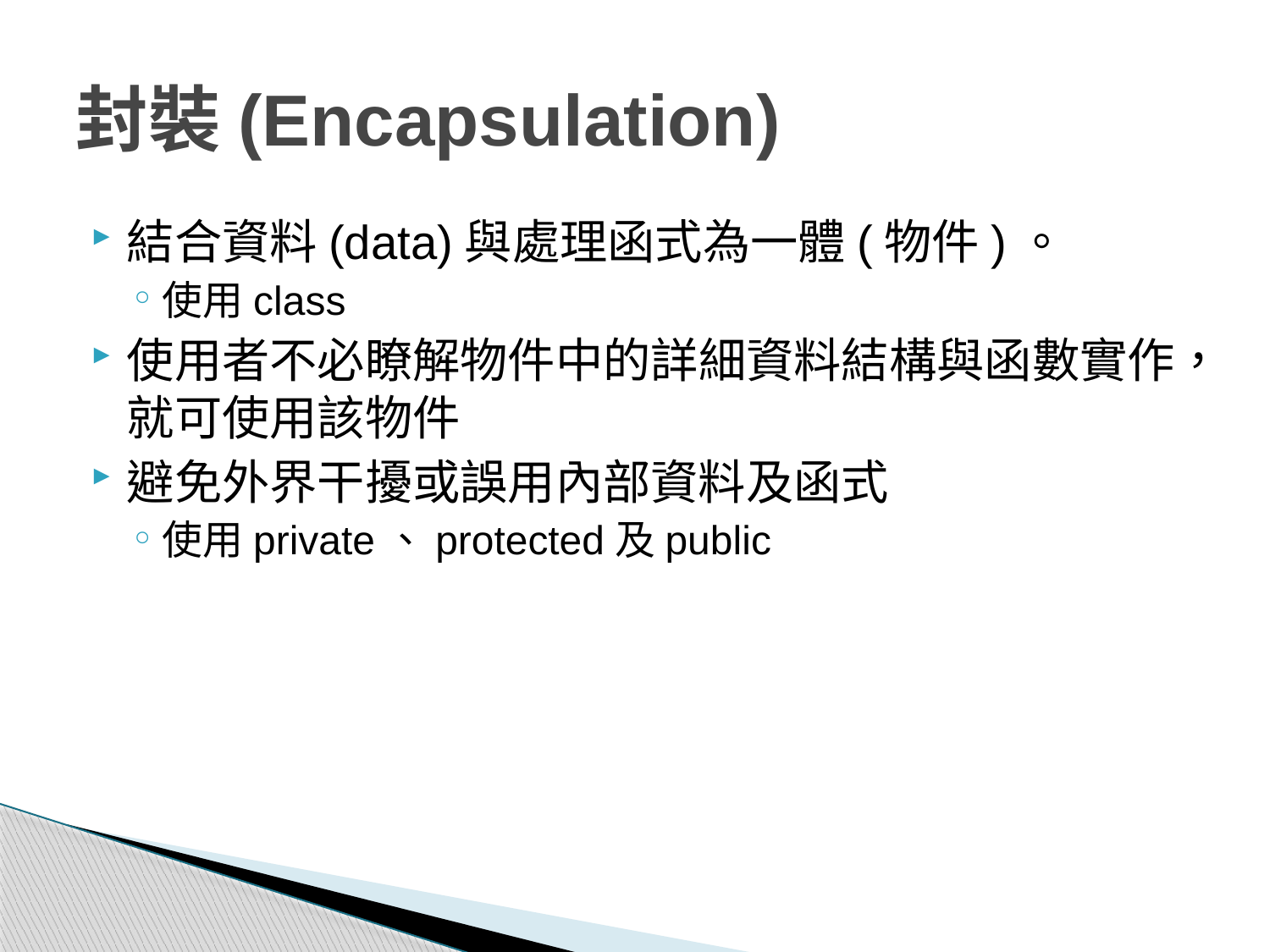

# 封裝(Encapsulation)
結合資料(data)與處理函式為一體(物件)。
使用class
使用者不必瞭解物件中的詳細資料結構與函數實作，就可使用該物件
避免外界干擾或誤用內部資料及函式
使用private、protected及public